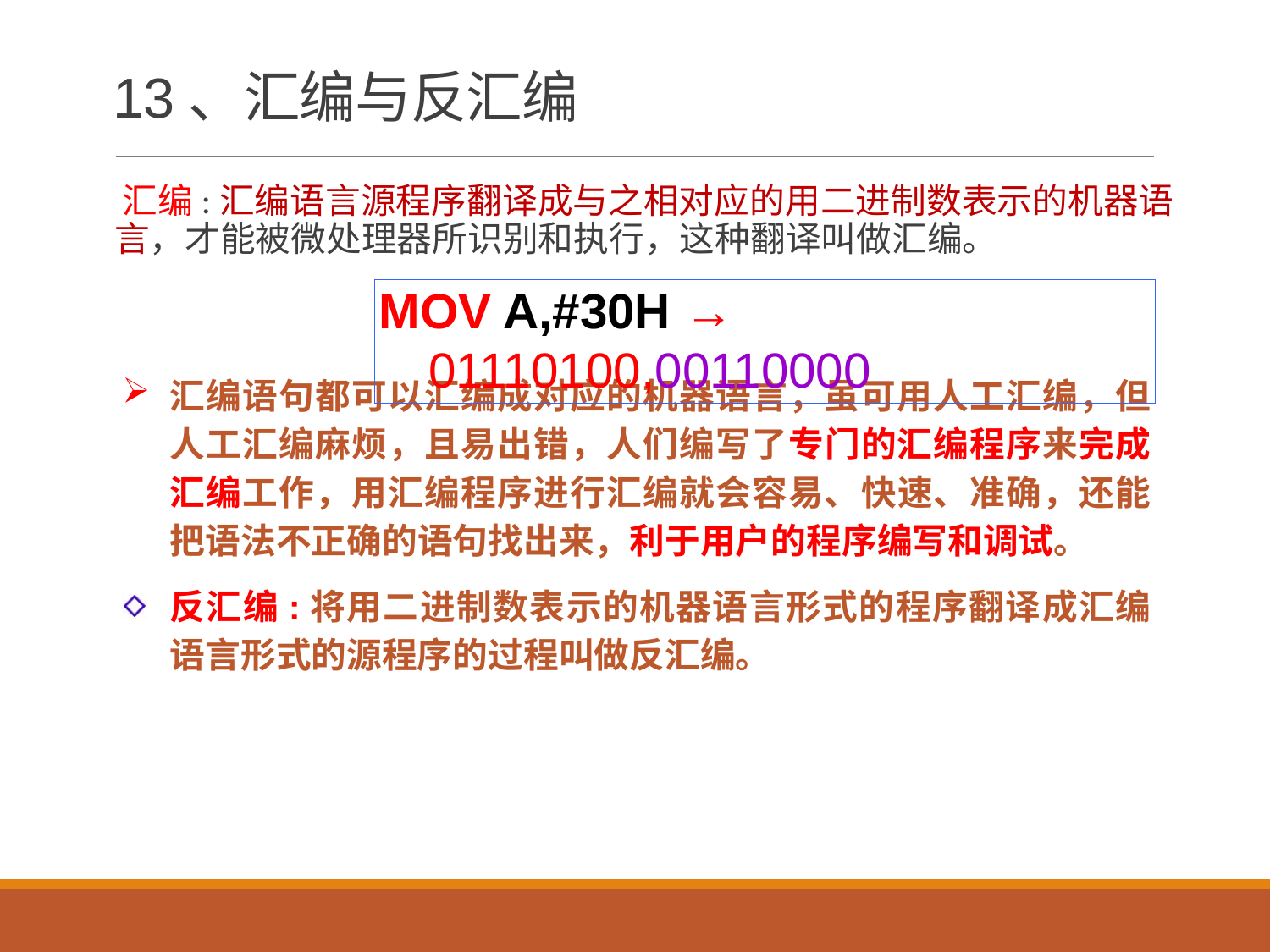

# 13、汇编与反汇编
汇编:汇编语言源程序翻译成与之相对应的用二进制数表示的机器语言，才能被微处理器所识别和执行，这种翻译叫做汇编。
MOV A,#30H → 01110100,00110000
汇编语句都可以汇编成对应的机器语言，虽可用人工汇编，但人工汇编麻烦，且易出错，人们编写了专门的汇编程序来完成汇编工作，用汇编程序进行汇编就会容易、快速、准确，还能把语法不正确的语句找出来，利于用户的程序编写和调试。
反汇编:将用二进制数表示的机器语言形式的程序翻译成汇编语言形式的源程序的过程叫做反汇编。